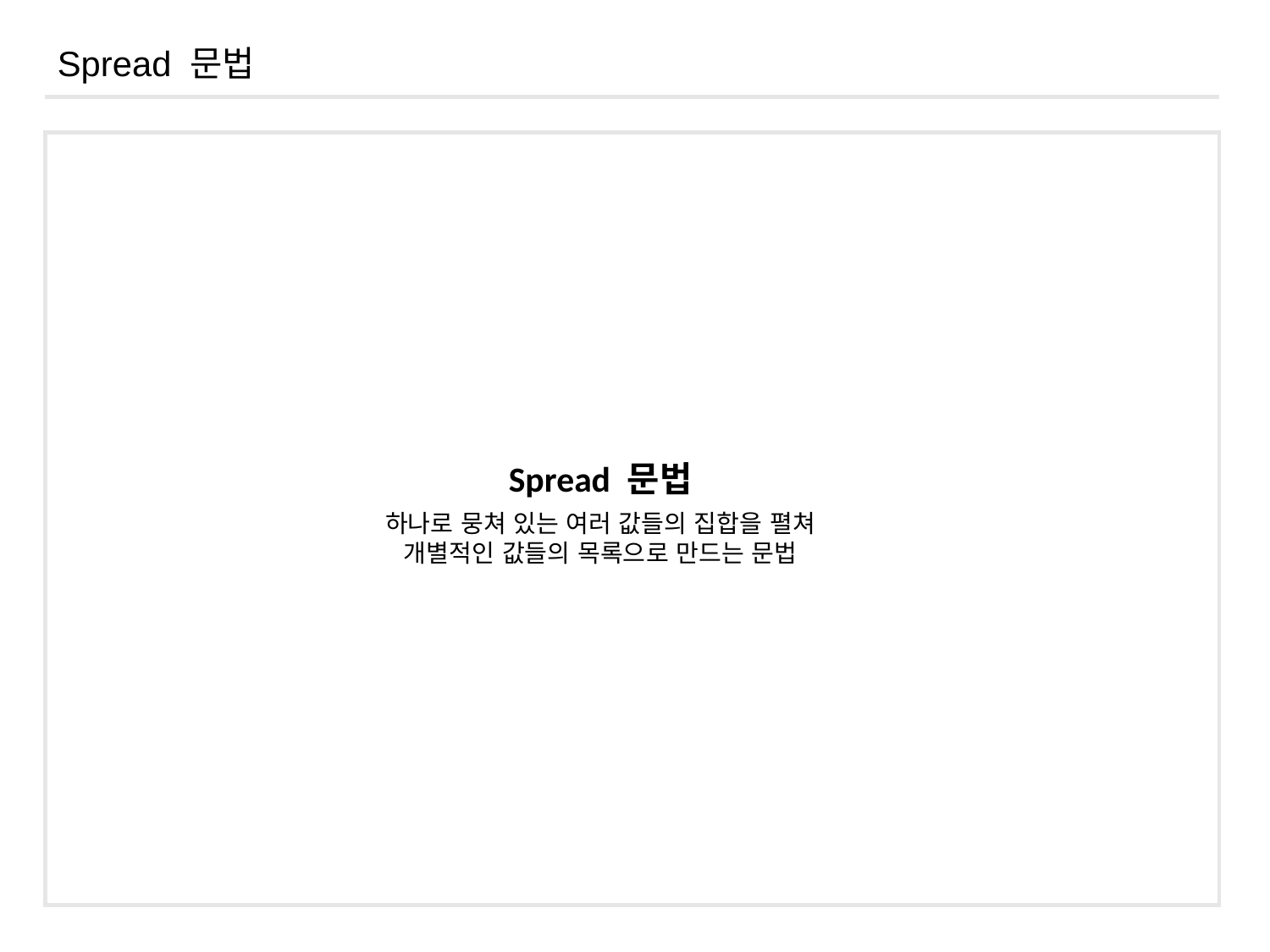

Spread 문법

Spread 문법
하나로 뭉쳐 있는 여러 값들의 집합을 펼쳐
개별적인 값들의 목록으로 만드는 문법